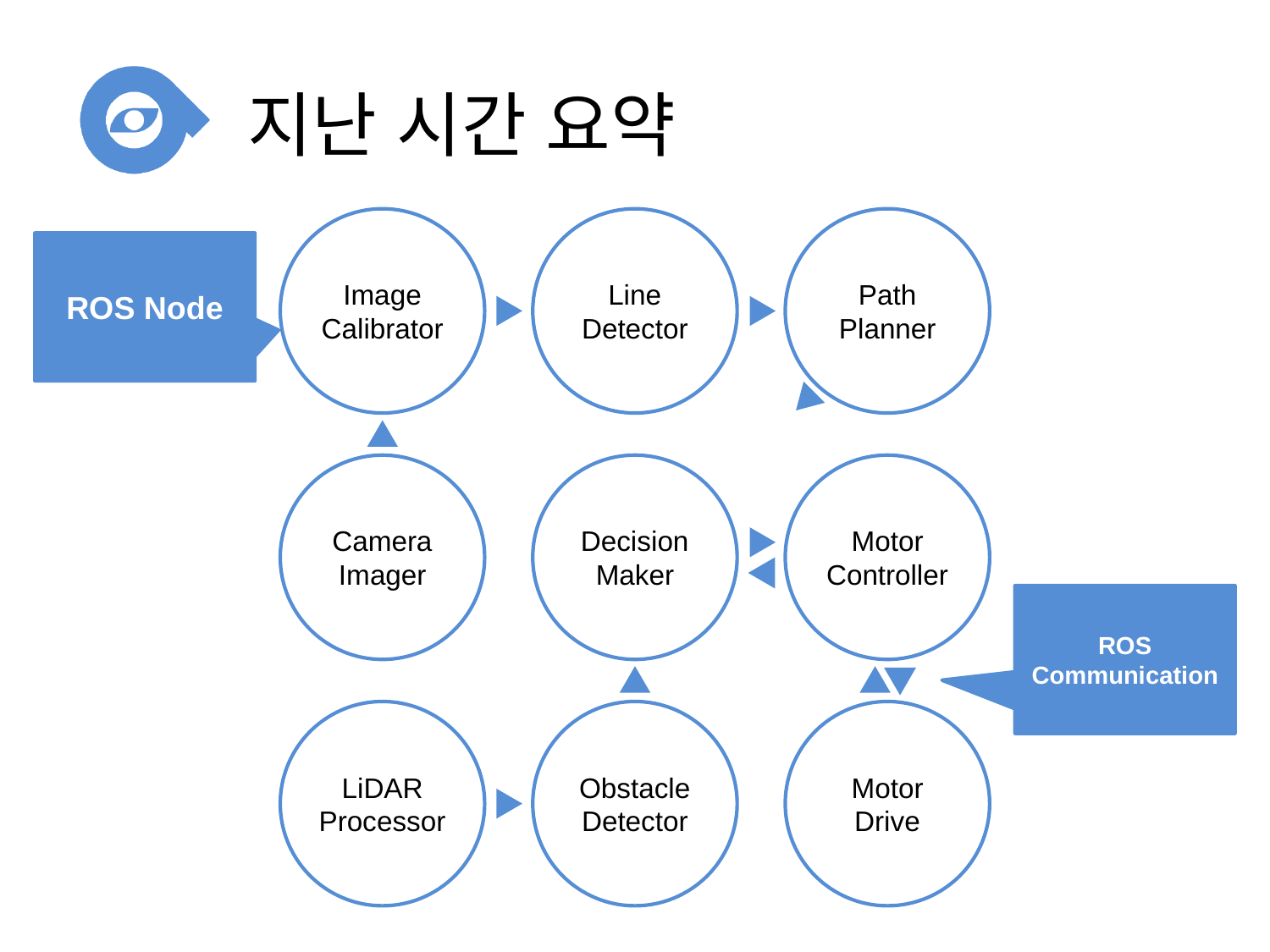

# 지난 시간 요약
Image
Calibrator
Line Detector
Path Planner
Camera
Imager
Decision
Maker
Motor Controller
LiDAR
Processor
Obstacle
Detector
Motor Drive
ROS Node

ROS
Communication